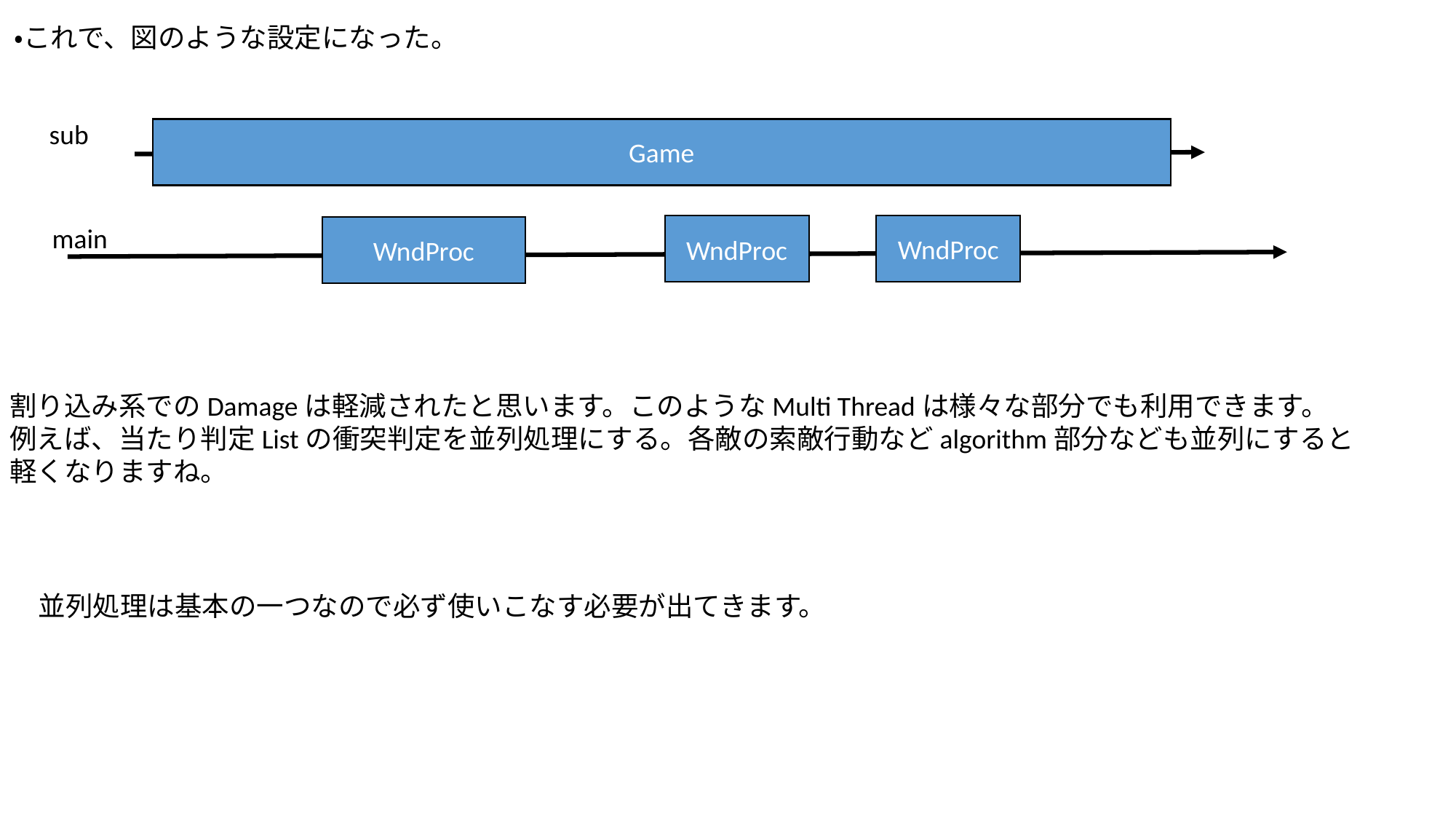

・これで、図のような設定になった。
sub
Game
WndProc
main
WndProc
WndProc
割り込み系でのDamageは軽減されたと思います。このようなMulti Threadは様々な部分でも利用できます。
例えば、当たり判定Listの衝突判定を並列処理にする。各敵の索敵行動などalgorithm部分なども並列にすると
軽くなりますね。

並列処理は基本の一つなので必ず使いこなす必要が出てきます。